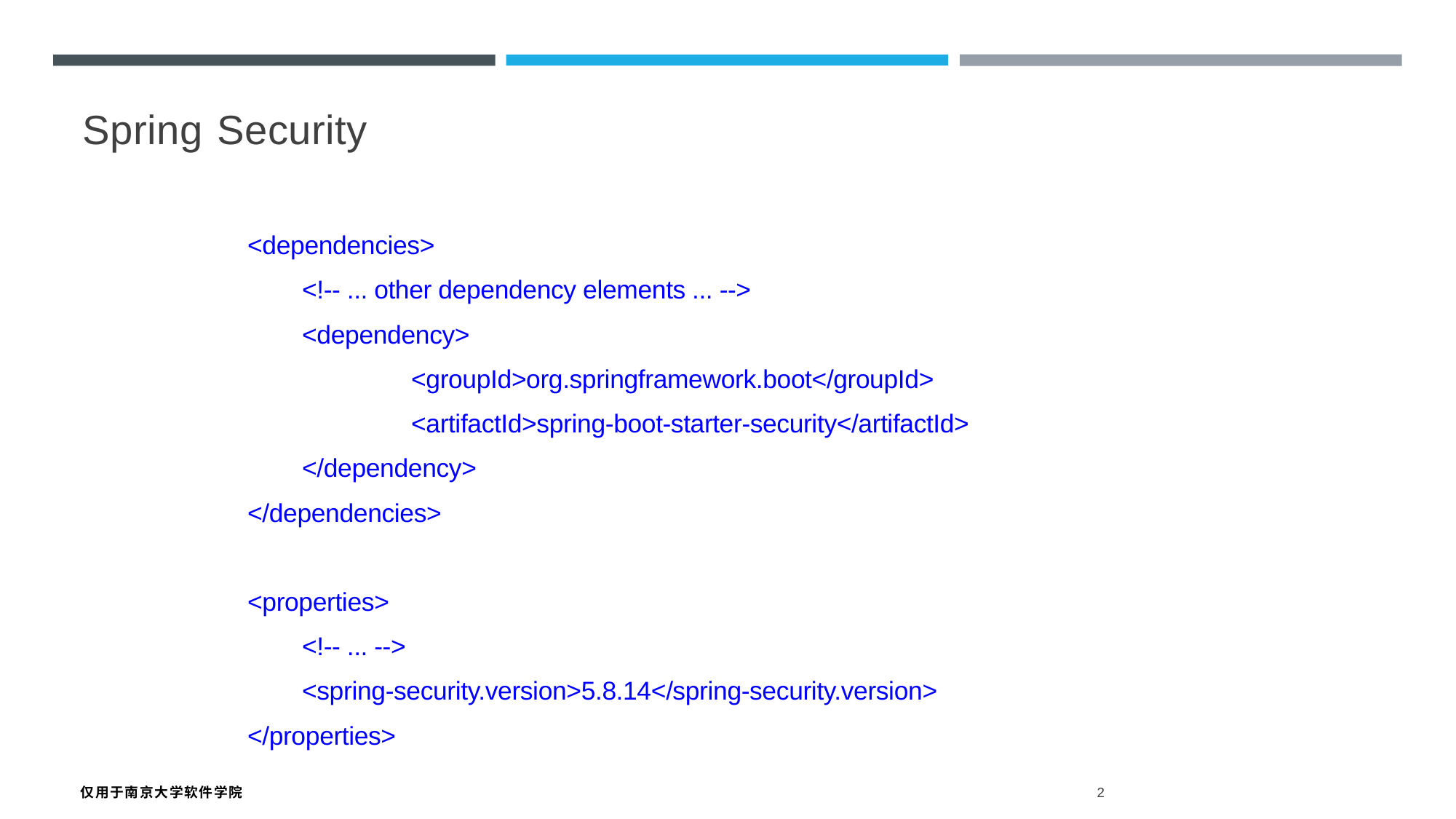

Spring Security

<dependencies>
	<!-- ... other dependency elements ... -->
	<dependency>
		<groupId>org.springframework.boot</groupId>
		<artifactId>spring-boot-starter-security</artifactId>
	</dependency>
</dependencies>

<properties>
	<!-- ... -->
	<spring-security.version>5.8.14</spring-security.version>
</properties>

仅用于南京大学软件学院                                                                                                                                                                                                                                                                                 2